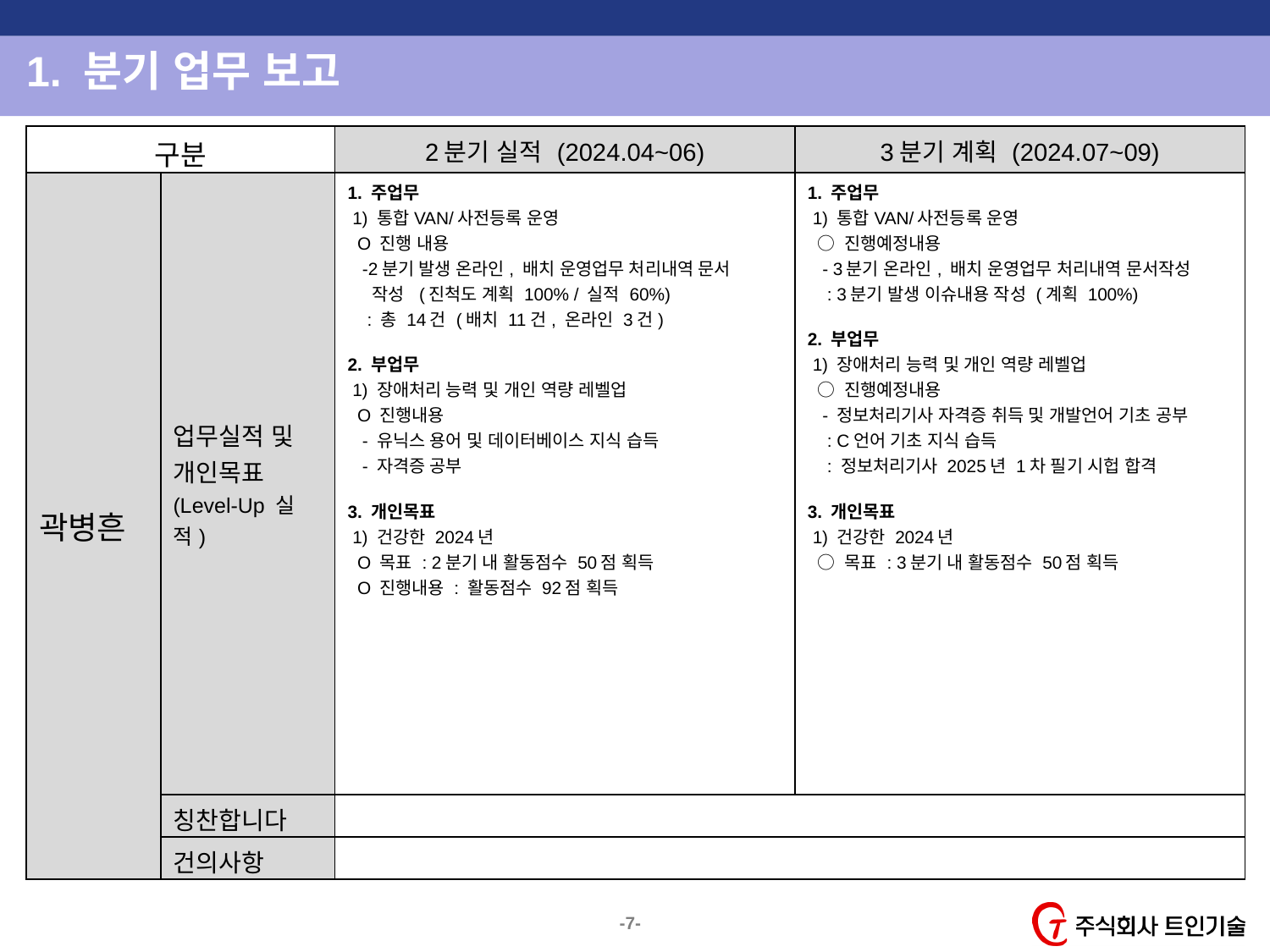

1. 분기 업무 보고
| 구분 |  | 2분기 실적 (2024.04~06) | 3분기 계획 (2024.07~09) |
| --- | --- | --- | --- |
| 곽병흔 | 업무실적 및 개인목표 (Level-Up 실적) | 1. 주업무 1) 통합VAN/사전등록 운영 O 진행 내용 -2분기 발생 온라인, 배치 운영업무 처리내역 문서 작성 (진척도 계획 100% / 실적 60%) : 총 14건 (배치 11건, 온라인 3건) 2. 부업무 1) 장애처리 능력 및 개인 역량 레벨업 O 진행내용 - 유닉스 용어 및 데이터베이스 지식 습득 - 자격증 공부 3. 개인목표 1) 건강한 2024년 O 목표 : 2분기 내 활동점수 50점 획득 O 진행내용 : 활동점수 92점 획득 | 1. 주업무 1) 통합VAN/사전등록 운영 ○ 진행예정내용 - 3분기 온라인, 배치 운영업무 처리내역 문서작성 : 3분기 발생 이슈내용 작성 (계획 100%) 2. 부업무 1) 장애처리 능력 및 개인 역량 레벨업 ○ 진행예정내용 - 정보처리기사 자격증 취득 및 개발언어 기초 공부 : C언어 기초 지식 습득 : 정보처리기사 2025년 1차 필기 시헙 합격 3. 개인목표 1) 건강한 2024년 ○ 목표 : 3분기 내 활동점수 50점 획득 |
|  | 칭찬합니다 |  |  |
|  | 건의사항 |  |  |